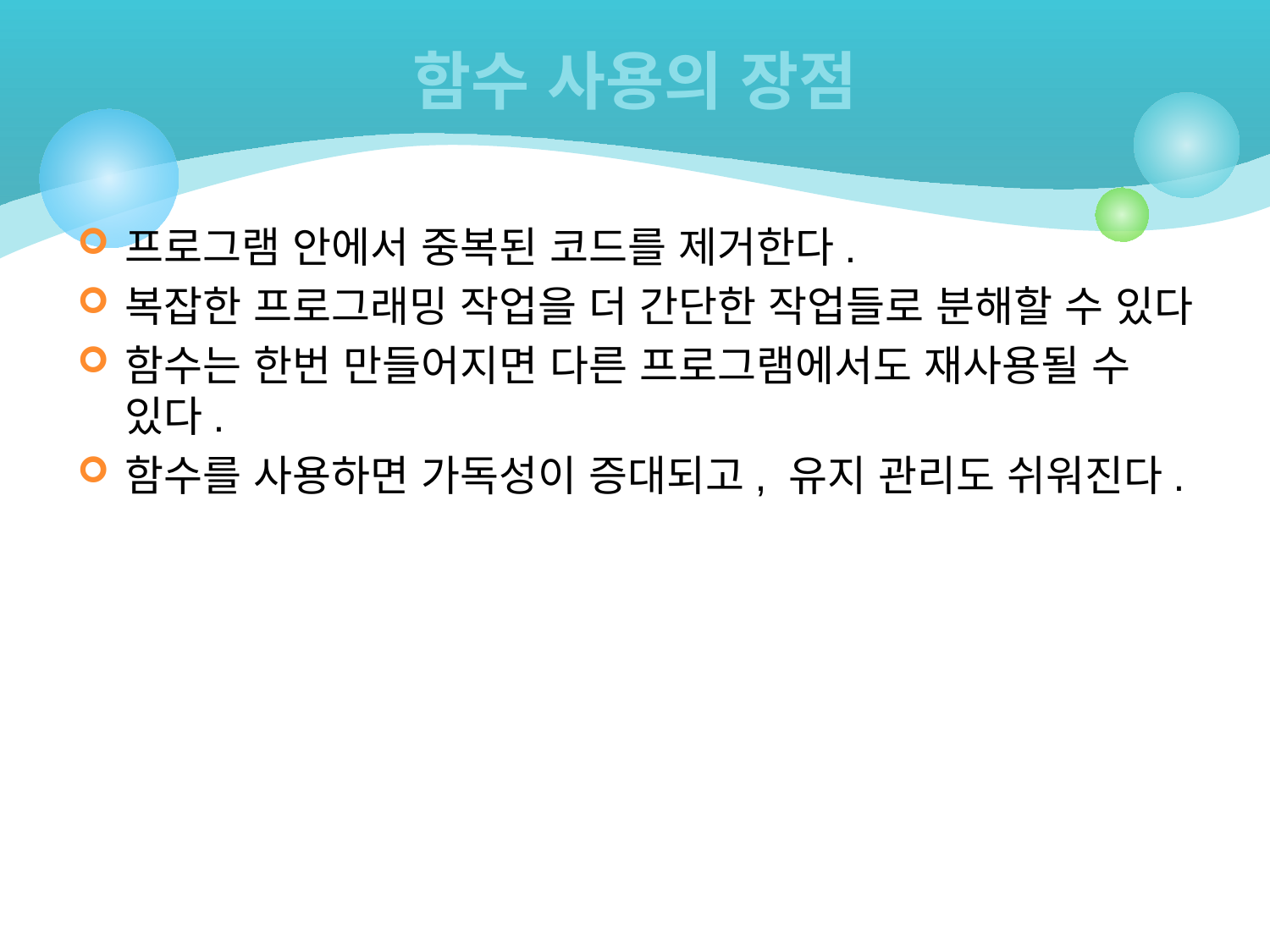

# 함수 사용의 장점
프로그램 안에서 중복된 코드를 제거한다.
복잡한 프로그래밍 작업을 더 간단한 작업들로 분해할 수 있다
함수는 한번 만들어지면 다른 프로그램에서도 재사용될 수 있다.
함수를 사용하면 가독성이 증대되고, 유지 관리도 쉬워진다.